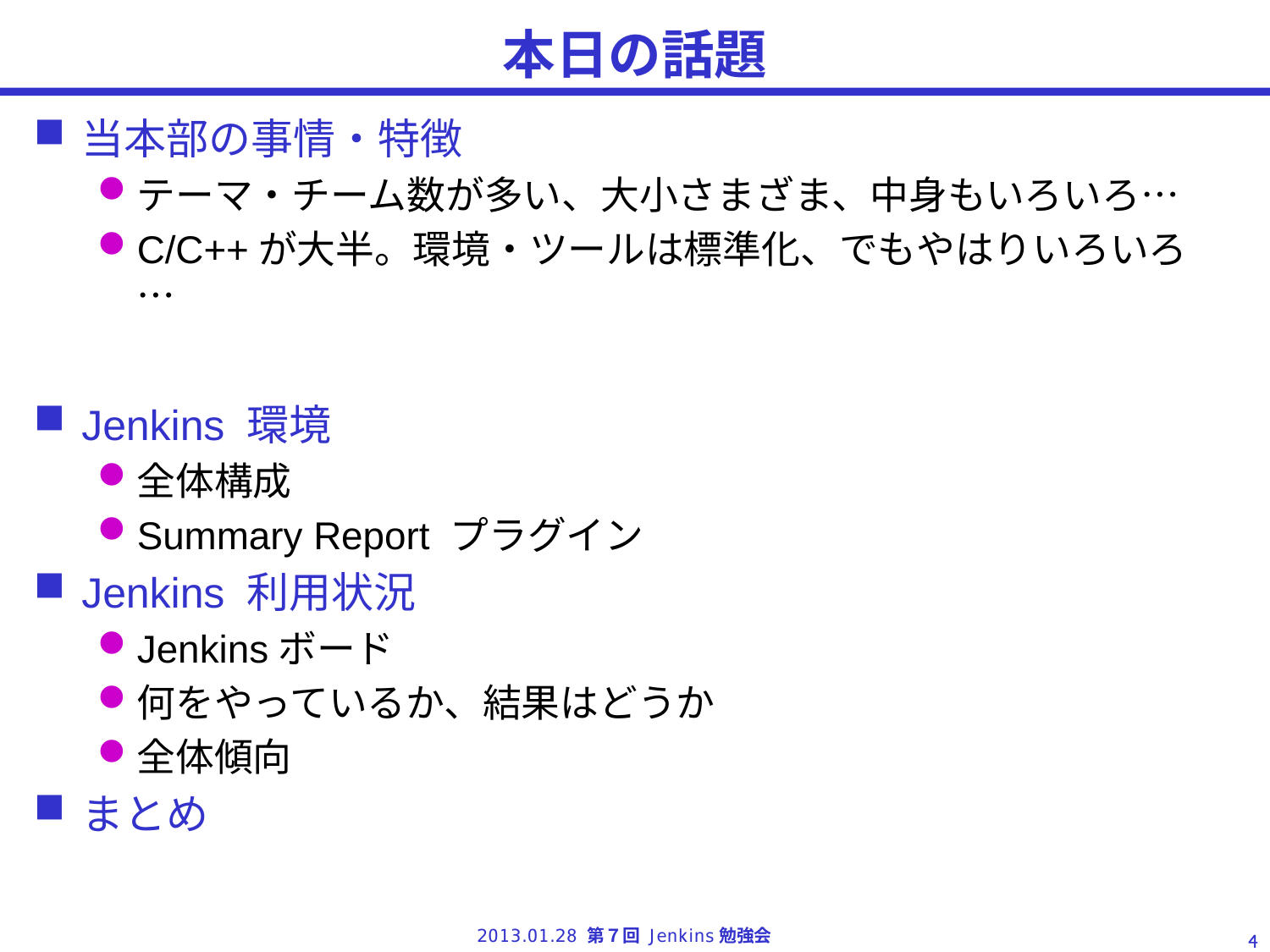

# 本日の話題
当本部の事情・特徴
テーマ・チーム数が多い、大小さまざま、中身もいろいろ…
C/C++が大半。環境・ツールは標準化、でもやはりいろいろ…

Jenkins 環境
全体構成
Summary Report プラグイン
Jenkins 利用状況
Jenkinsボード
何をやっているか、結果はどうか
全体傾向
まとめ